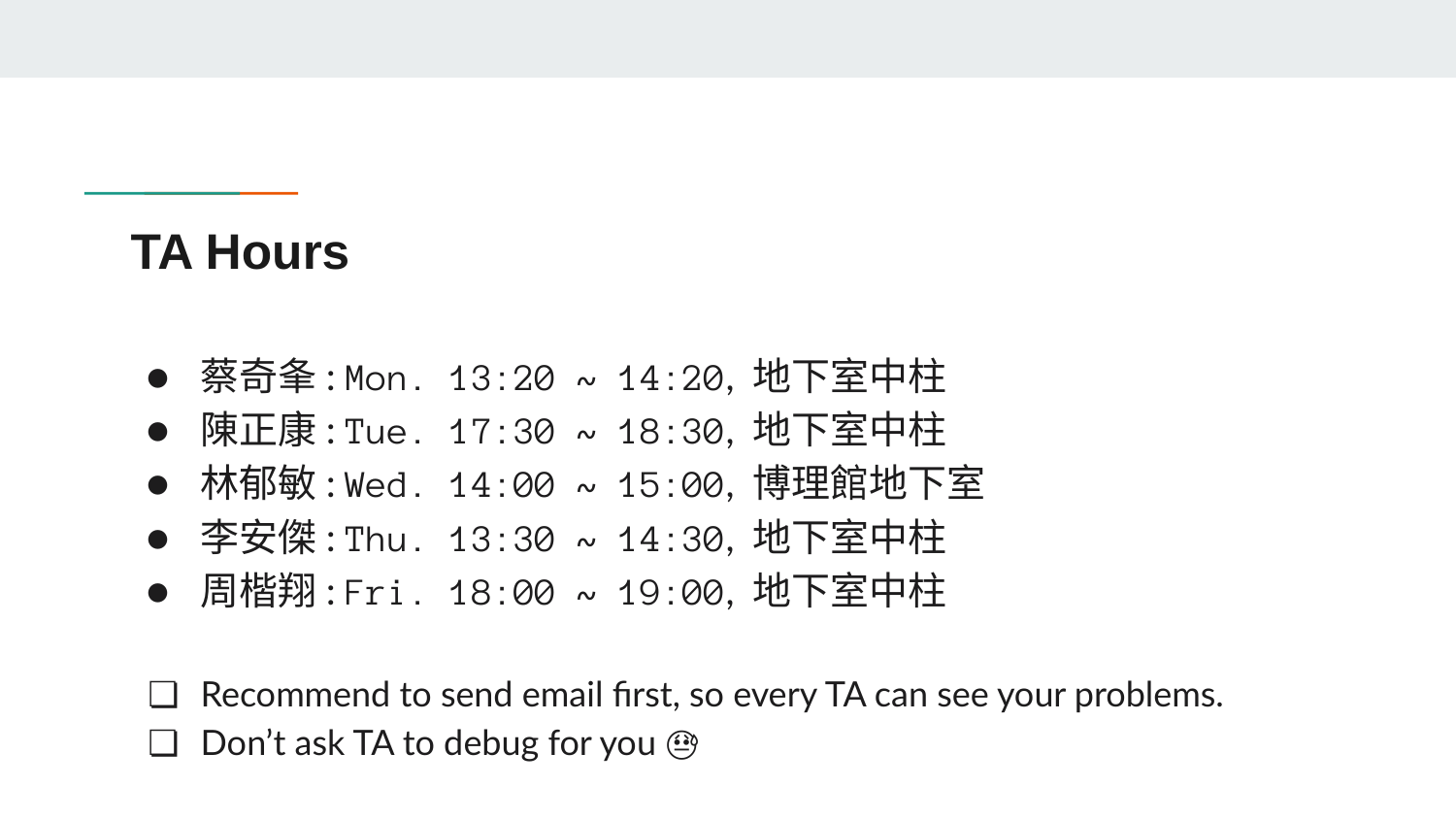

# TA Hours
蔡奇夆: Mon. 13:20 ~ 14:20, 地下室中柱
陳正康: Tue. 17:30 ~ 18:30, 地下室中柱
林郁敏: Wed. 14:00 ~ 15:00, 博理館地下室
李安傑: Thu. 13:30 ~ 14:30, 地下室中柱
周楷翔: Fri. 18:00 ~ 19:00, 地下室中柱

Recommend to send email first, so every TA can see your problems.
Don’t ask TA to debug for you 😓